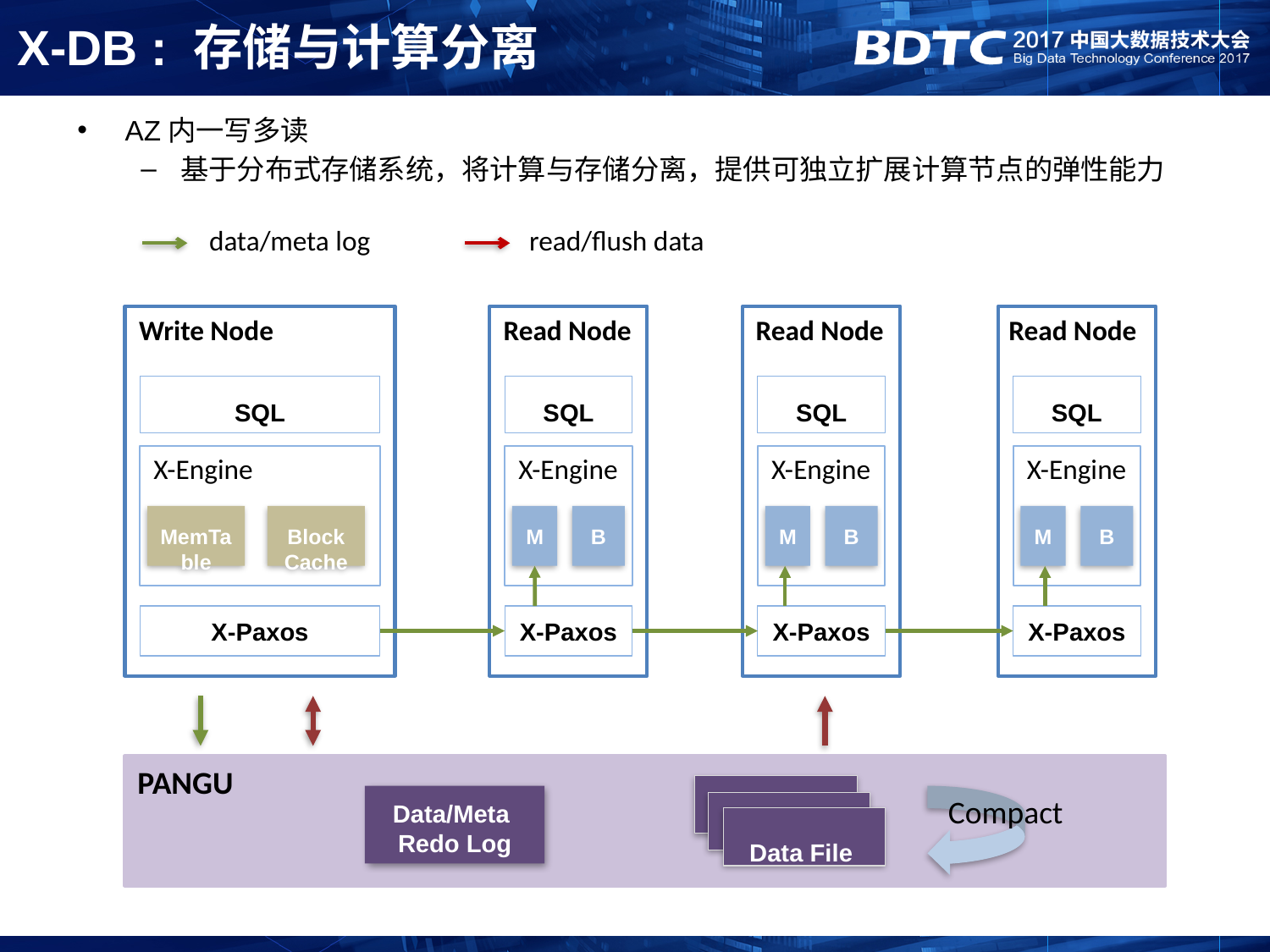

# X-DB : 存储与计算分离
AZ内一写多读
基于分布式存储系统，将计算与存储分离，提供可独立扩展计算节点的弹性能力
data/meta log
read/flush data

Write Node
SQL
X-Engine

MemTable

Block Cache
X-Paxos

Read Node
SQL
X-Engine

M
B
X-Paxos
Read Node

SQL
X-Engine

M
B
X-Paxos
Read Node

SQL
X-Engine

M
B
X-Paxos

PANGU

Data File

Compact

Data/Meta
Redo Log